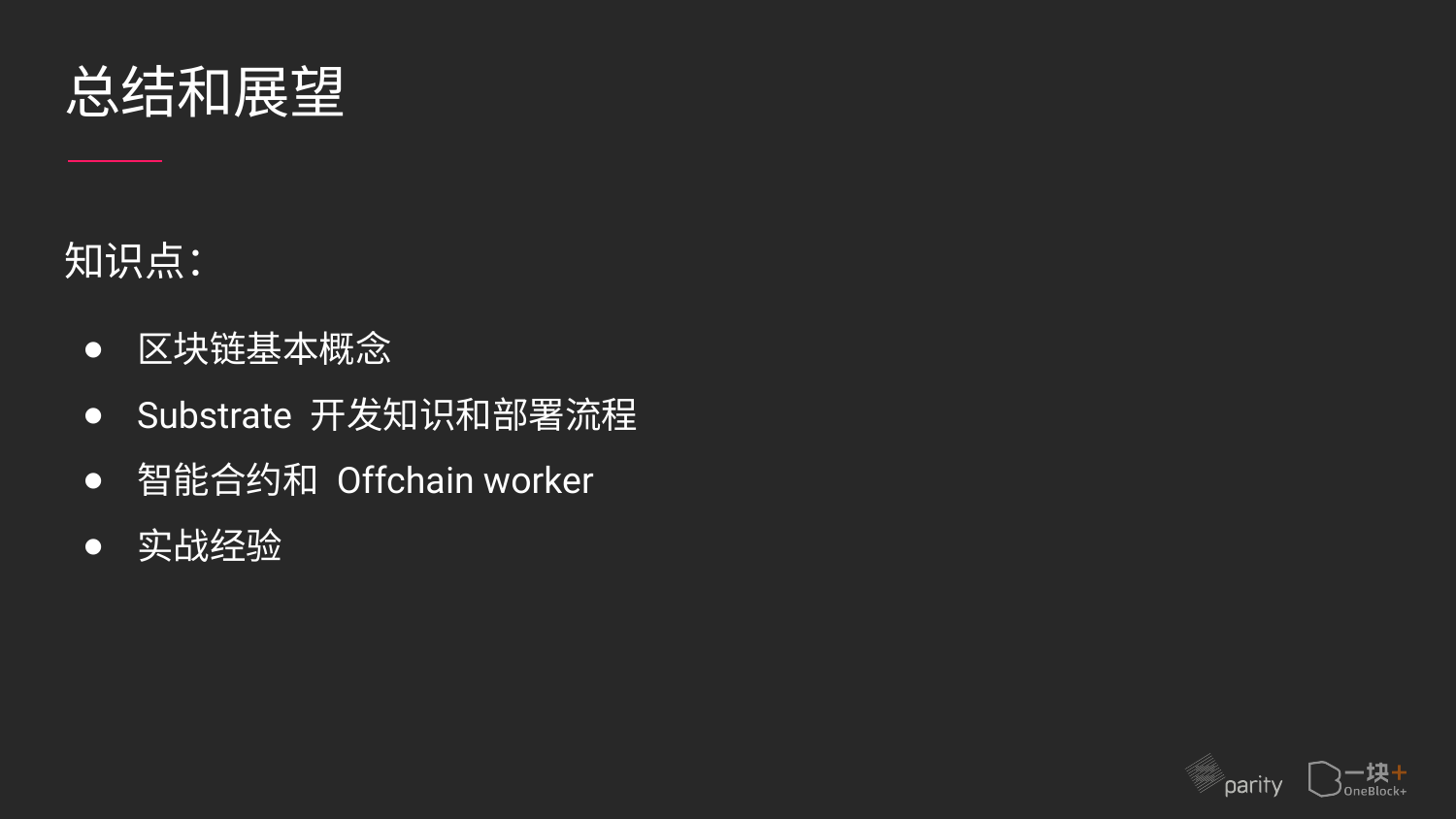

# 总结和展望
知识点：
区块链基本概念
Substrate 开发知识和部署流程
智能合约和 Offchain worker
实战经验